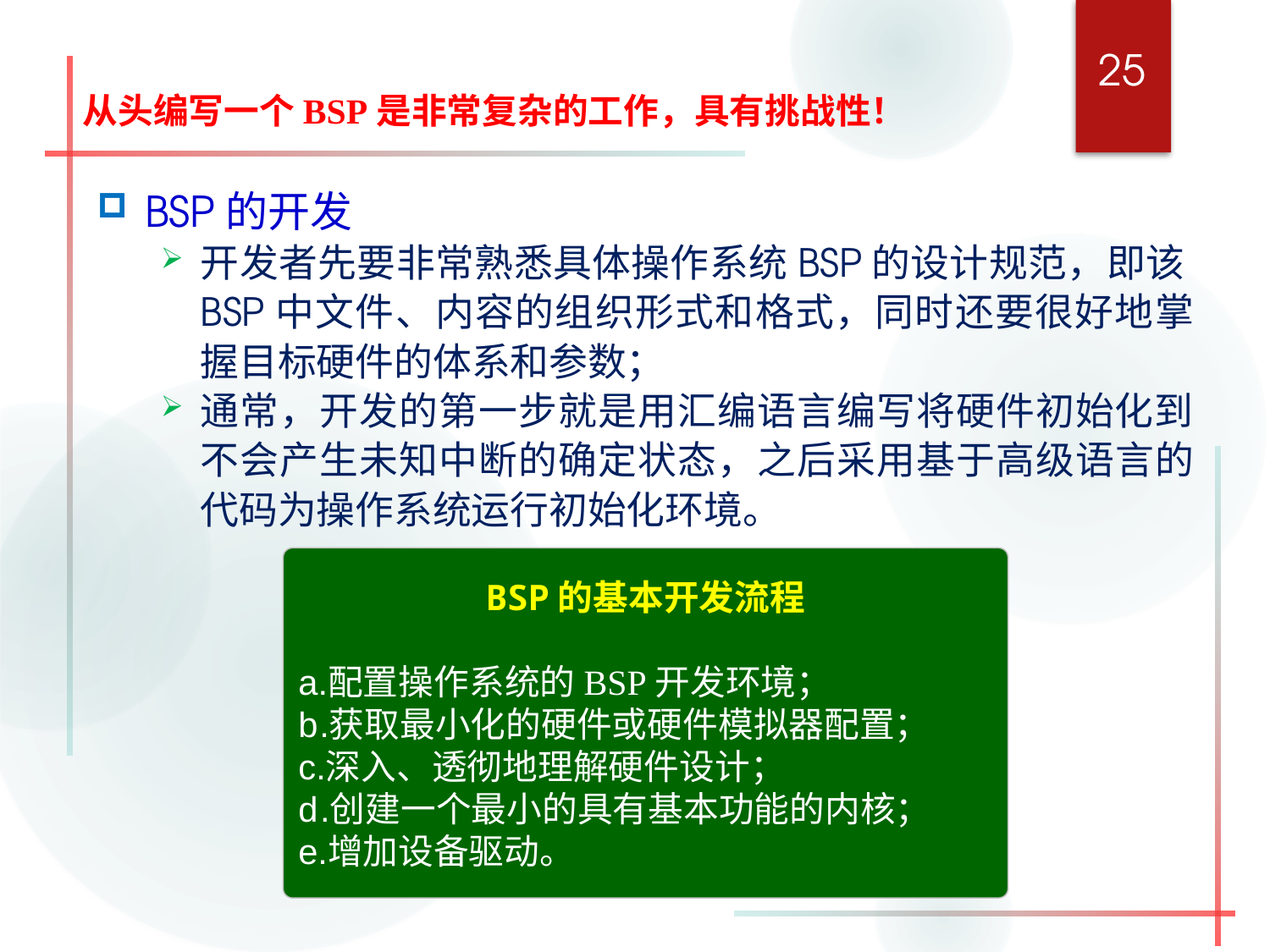

25
从头编写一个BSP是非常复杂的工作，具有挑战性！
BSP的开发
开发者先要非常熟悉具体操作系统BSP的设计规范，即该BSP中文件、内容的组织形式和格式，同时还要很好地掌握目标硬件的体系和参数；
通常，开发的第一步就是用汇编语言编写将硬件初始化到不会产生未知中断的确定状态，之后采用基于高级语言的代码为操作系统运行初始化环境。

BSP的基本开发流程

配置操作系统的BSP开发环境；
获取最小化的硬件或硬件模拟器配置；
深入、透彻地理解硬件设计；
创建一个最小的具有基本功能的内核；
增加设备驱动。